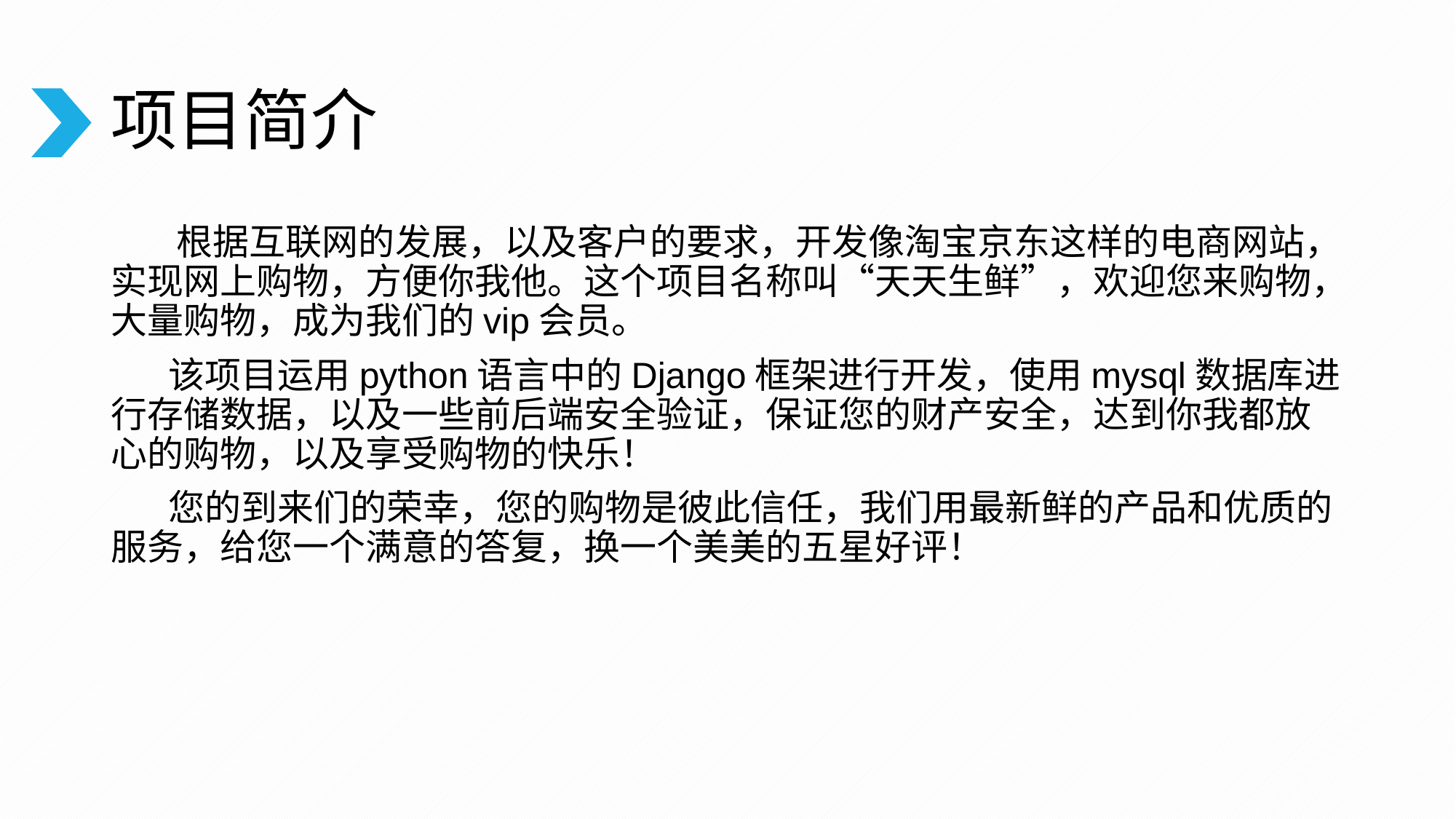

# 项目简介
       根据互联网的发展，以及客户的要求，开发像淘宝京东这样的电商网站，实现网上购物，方便你我他。这个项目名称叫“天天生鲜”，欢迎您来购物，大量购物，成为我们的vip会员。
      该项目运用python语言中的Django框架进行开发，使用mysql数据库进行存储数据，以及一些前后端安全验证，保证您的财产安全，达到你我都放心的购物，以及享受购物的快乐！
      您的到来们的荣幸，您的购物是彼此信任，我们用最新鲜的产品和优质的服务，给您一个满意的答复，换一个美美的五星好评！